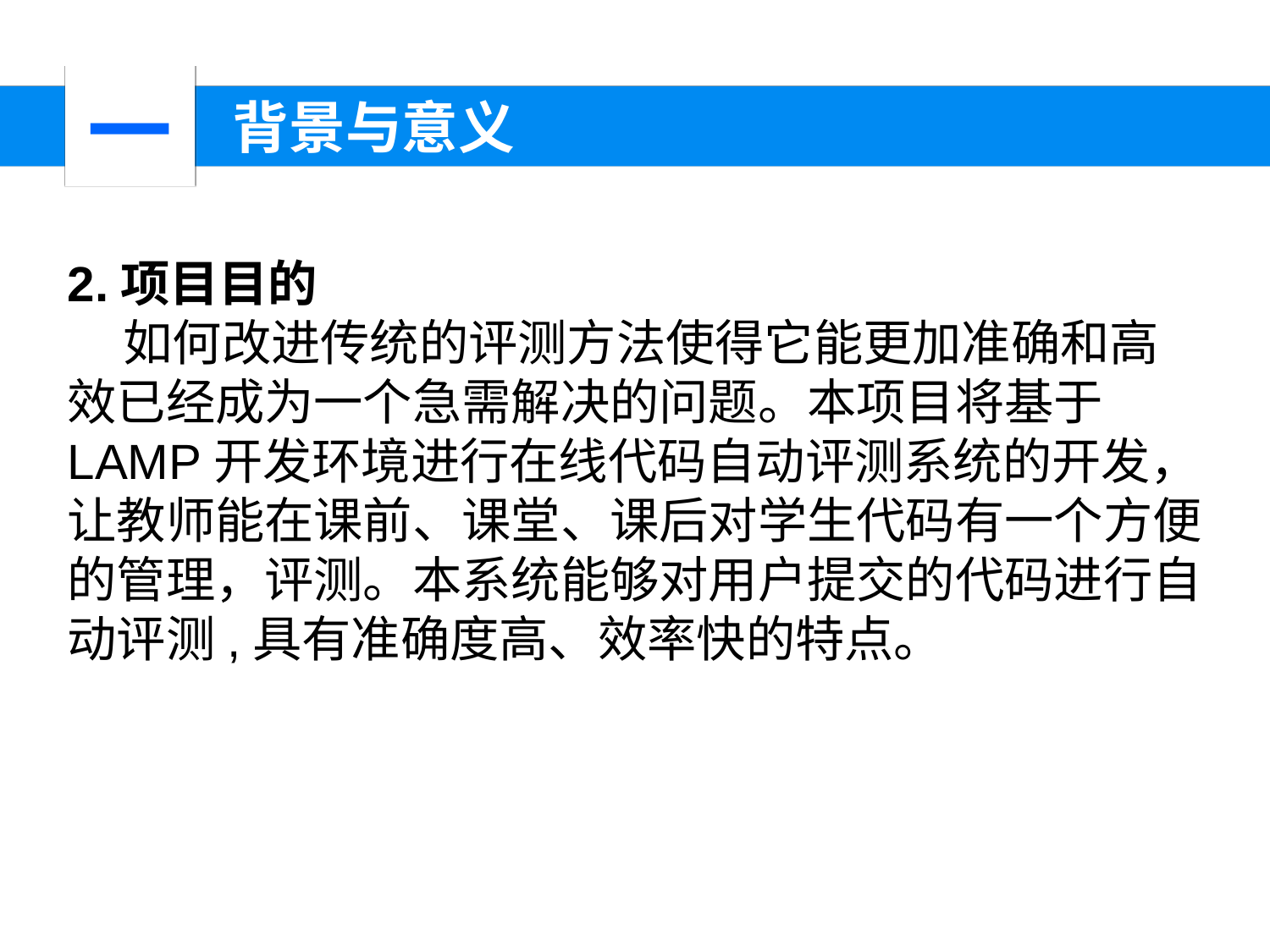

一
                背景与意义
2.项目目的
    如何改进传统的评测方法使得它能更加准确和高效已经成为一个急需解决的问题。本项目将基于LAMP开发环境进行在线代码自动评测系统的开发，让教师能在课前、课堂、课后对学生代码有一个方便的管理，评测。本系统能够对用户提交的代码进行自动评测,具有准确度高、效率快的特点。